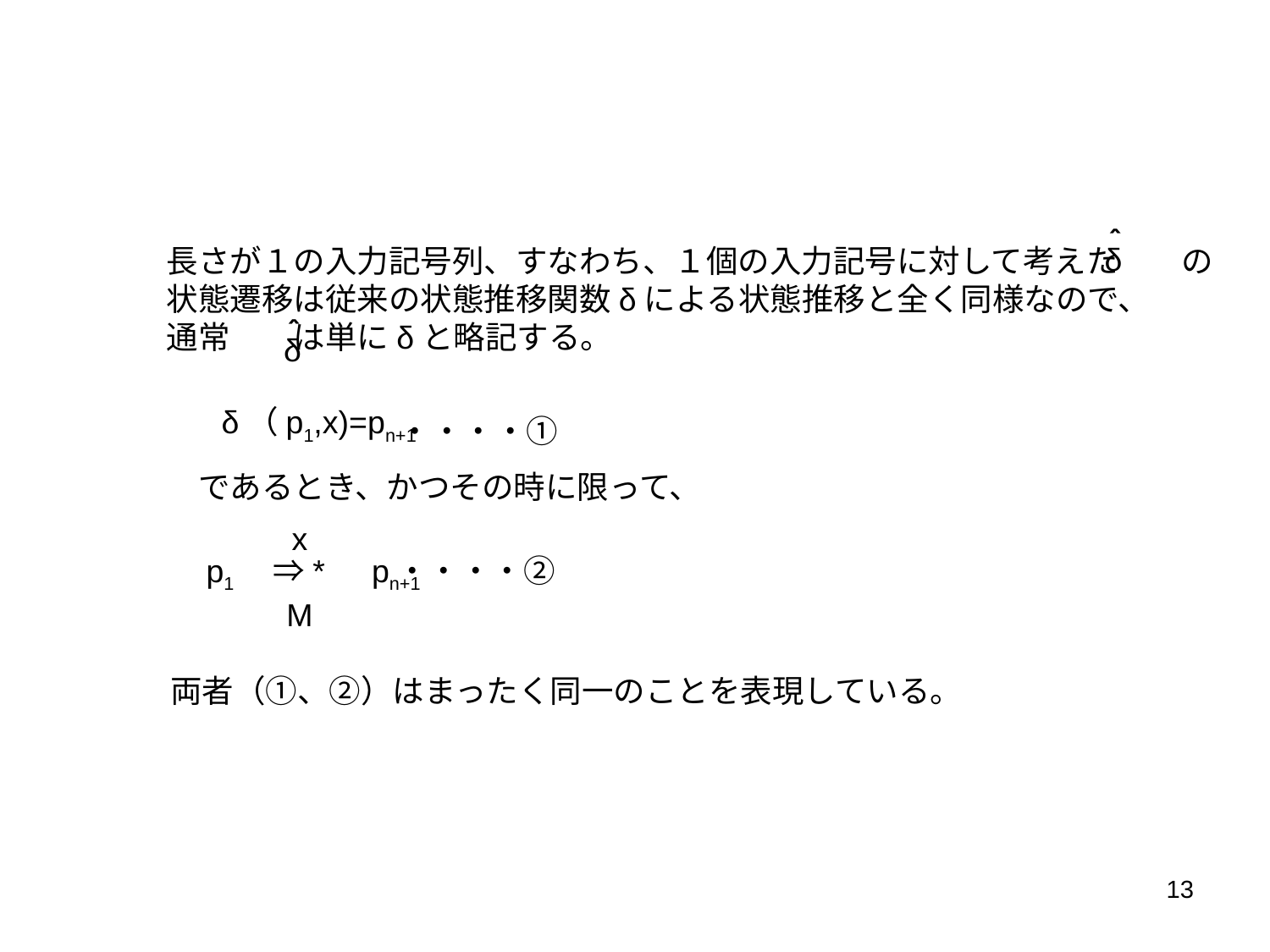

＾
δ
長さが１の入力記号列、すなわち、１個の入力記号に対して考えた　　の
状態遷移は従来の状態推移関数δによる状態推移と全く同様なので、
通常　　は単にδと略記する。
＾
δ
δ（p1,x)=pn+1
・・・・①
であるとき、かつその時に限って、
x

M
・・・・②
p1　⇒*　pn+1
両者（①、②）はまったく同一のことを表現している。
13